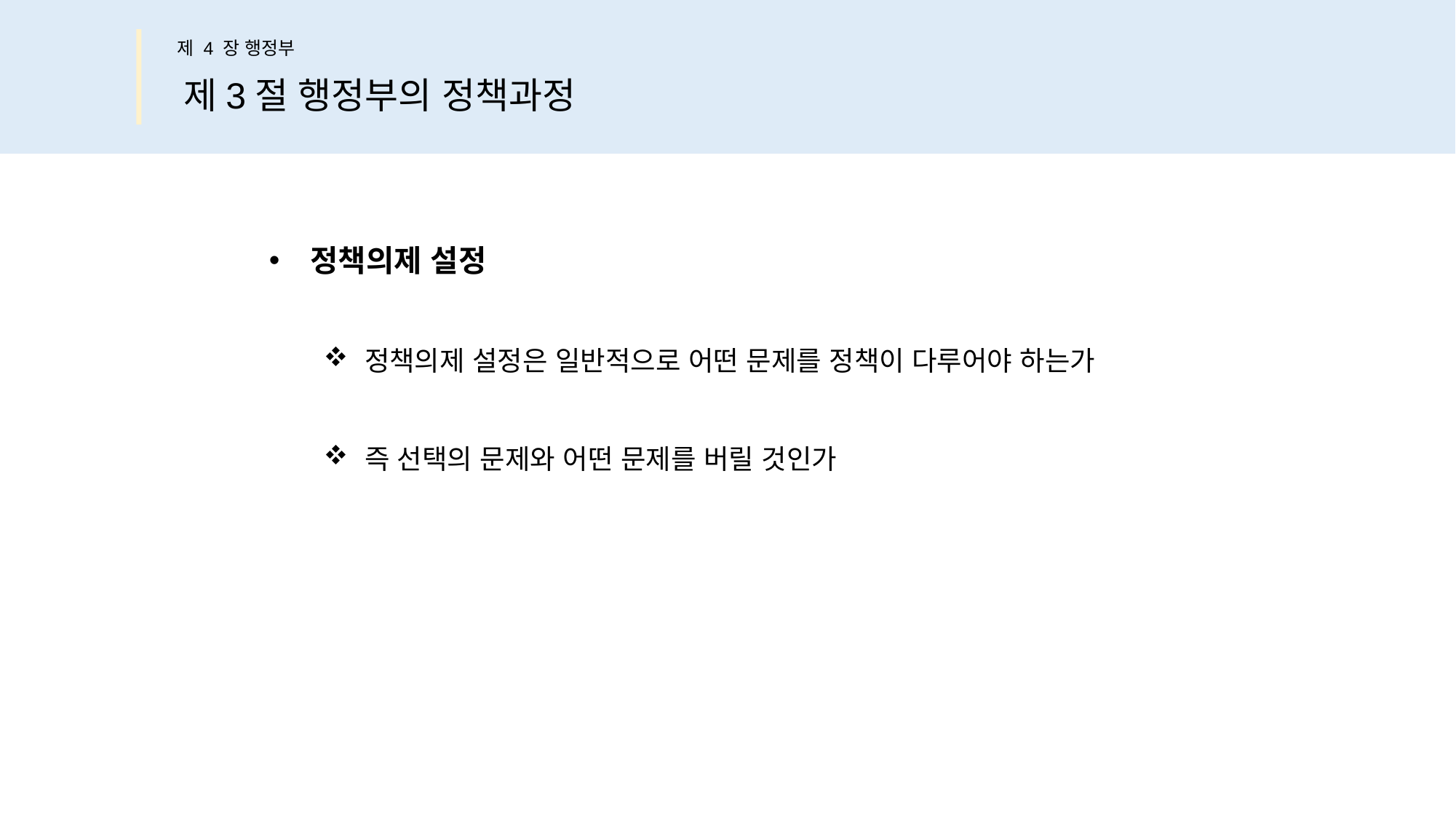

제 4 장 행정부
제3절 행정부의 정책과정
정책의제 설정

정책의제 설정은 일반적으로 어떤 문제를 정책이 다루어야 하는가

즉 선택의 문제와 어떤 문제를 버릴 것인가